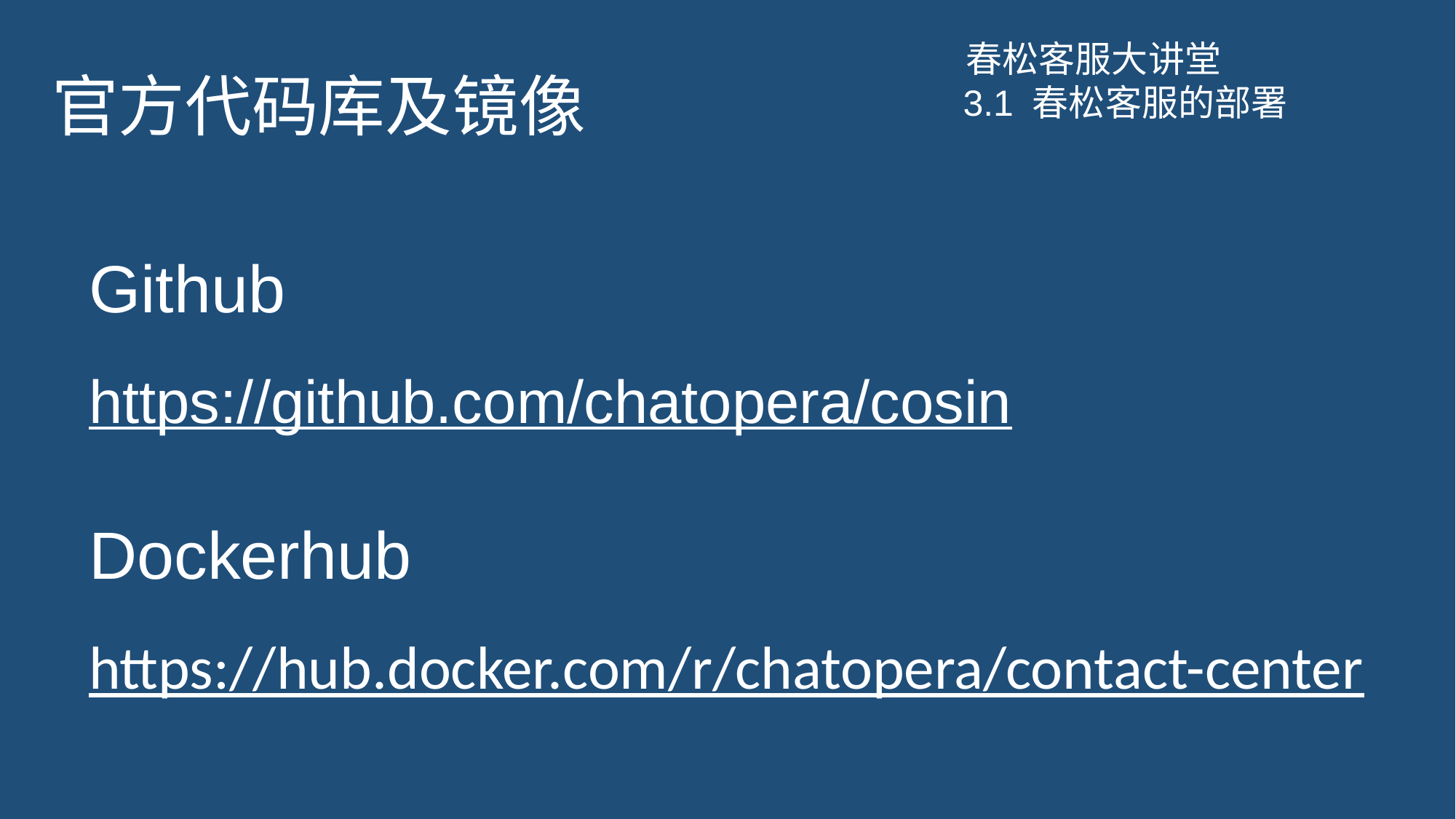

# 官方代码库及镜像
春松客服大讲堂
3.1 春松客服的部署
Github
https://github.com/chatopera/cosin
Dockerhub
https://hub.docker.com/r/chatopera/contact-center